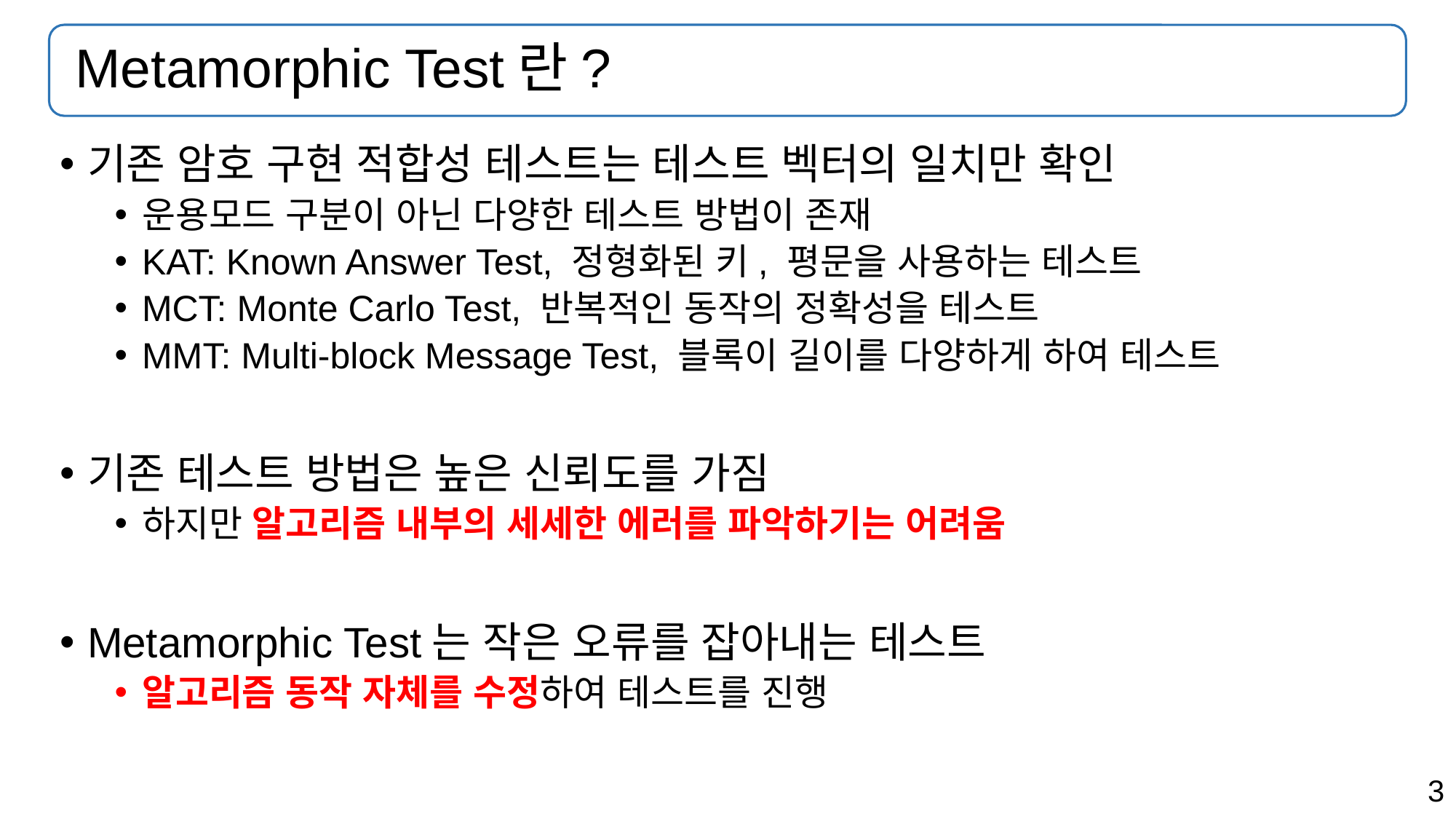

# Metamorphic Test란?
기존 암호 구현 적합성 테스트는 테스트 벡터의 일치만 확인
운용모드 구분이 아닌 다양한 테스트 방법이 존재
KAT: Known Answer Test, 정형화된 키, 평문을 사용하는 테스트
MCT: Monte Carlo Test, 반복적인 동작의 정확성을 테스트
MMT: Multi-block Message Test, 블록이 길이를 다양하게 하여 테스트

기존 테스트 방법은 높은 신뢰도를 가짐
하지만 알고리즘 내부의 세세한 에러를 파악하기는 어려움

Metamorphic Test는 작은 오류를 잡아내는 테스트
알고리즘 동작 자체를 수정하여 테스트를 진행